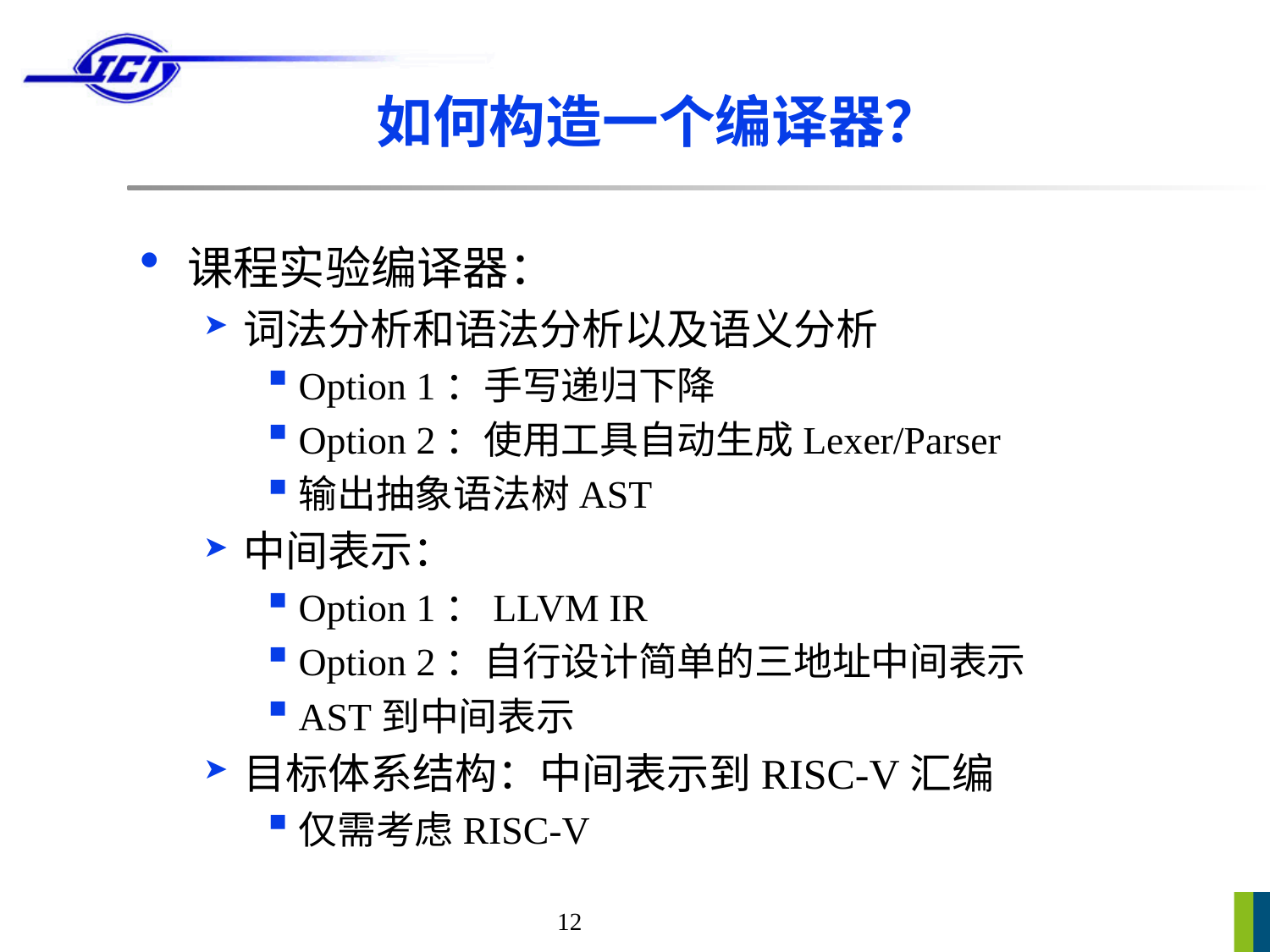

# 如何构造一个编译器？
课程实验编译器：
词法分析和语法分析以及语义分析
Option 1：手写递归下降
Option 2：使用工具自动生成Lexer/Parser
输出抽象语法树AST
中间表示：
Option 1：LLVM IR
Option 2：自行设计简单的三地址中间表示
AST到中间表示
目标体系结构：中间表示到RISC-V汇编
仅需考虑RISC-V